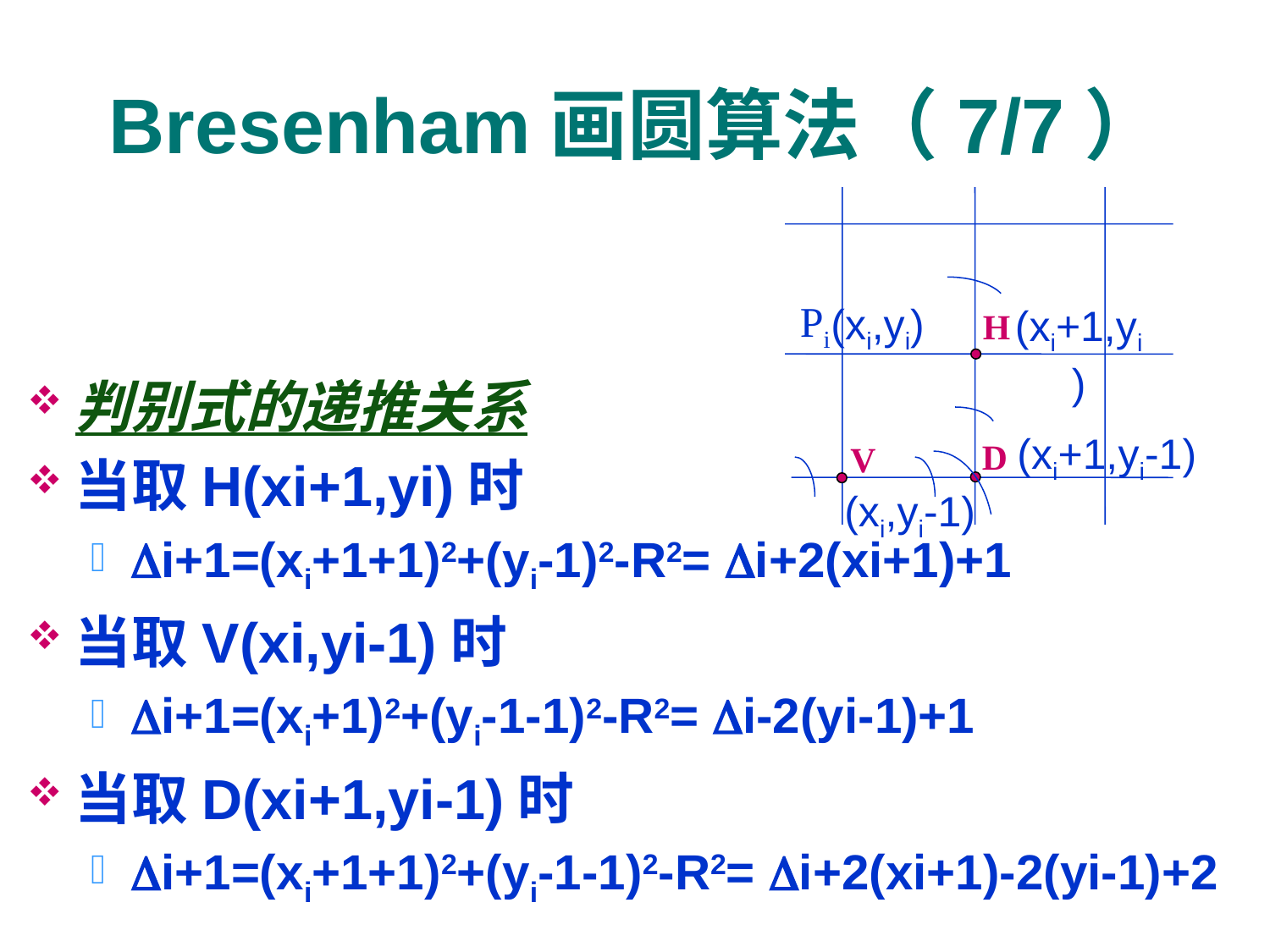

# Bresenham画圆算法（7/7）

Pi

(xi,yi)

(xi+1,yi)

H

(xi+1,yi-1)

D
V

(xi,yi-1)

判别式的递推关系
当取H(xi+1,yi)时
Δi+1=(xi+1+1)2+(yi-1)2-R2= Δi+2(xi+1)+1
当取V(xi,yi-1)时
Δi+1=(xi+1)2+(yi-1-1)2-R2= Δi-2(yi-1)+1
当取D(xi+1,yi-1)时
Δi+1=(xi+1+1)2+(yi-1-1)2-R2= Δi+2(xi+1)-2(yi-1)+2